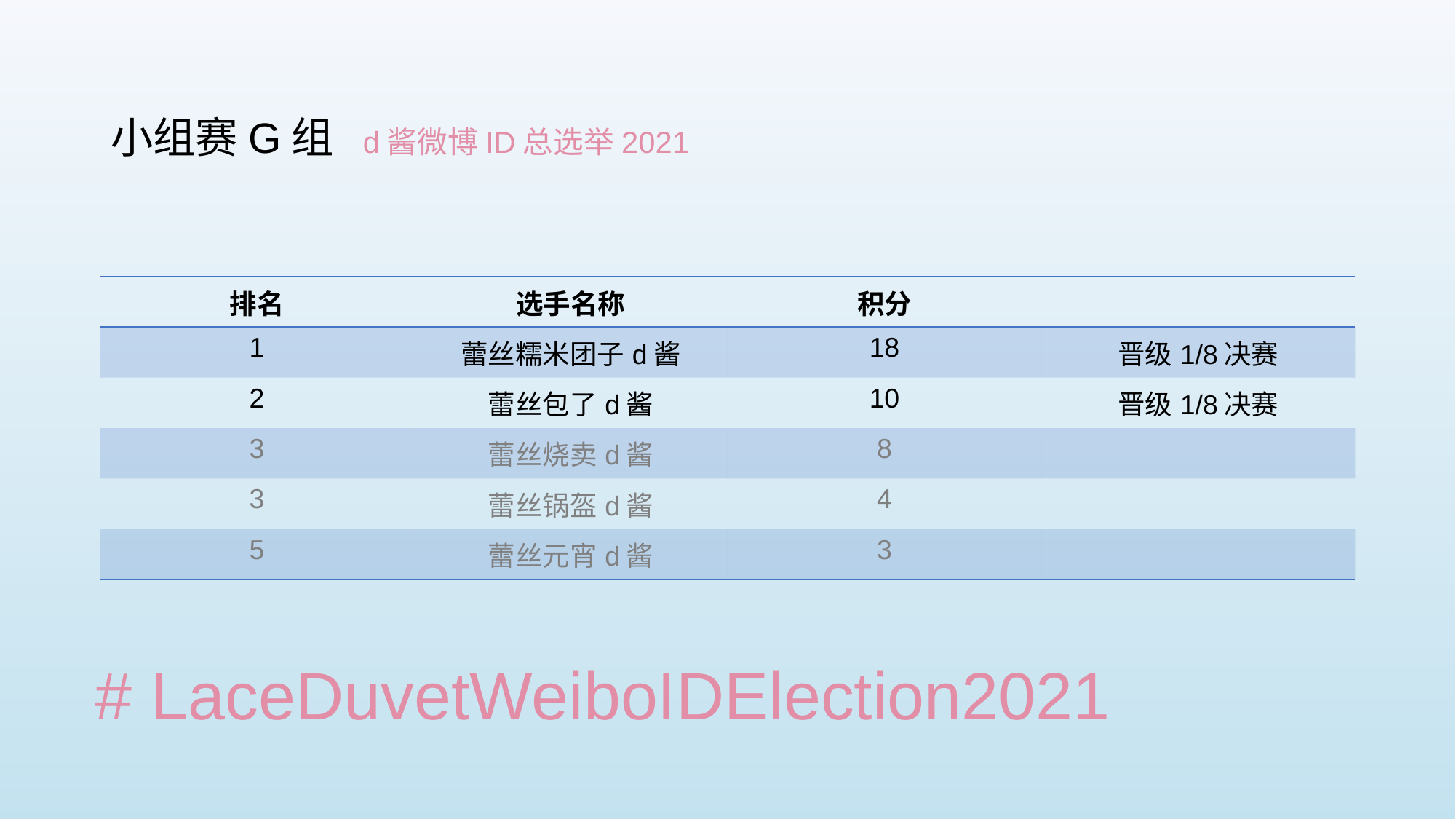

小组赛G组  d酱微博ID总选举2021
| 排名 | 选手名称 | 积分 |  |
| --- | --- | --- | --- |
| 1 | 蕾丝糯米团子d酱 | 18 | 晋级1/8决赛 |
| 2 | 蕾丝包了d酱 | 10 | 晋级1/8决赛 |
| 3 | 蕾丝烧卖d酱 | 8 |  |
| 3 | 蕾丝锅盔d酱 | 4 |  |
| 5 | 蕾丝元宵d酱 | 3 |  |
# # LaceDuvetWeiboIDElection2021